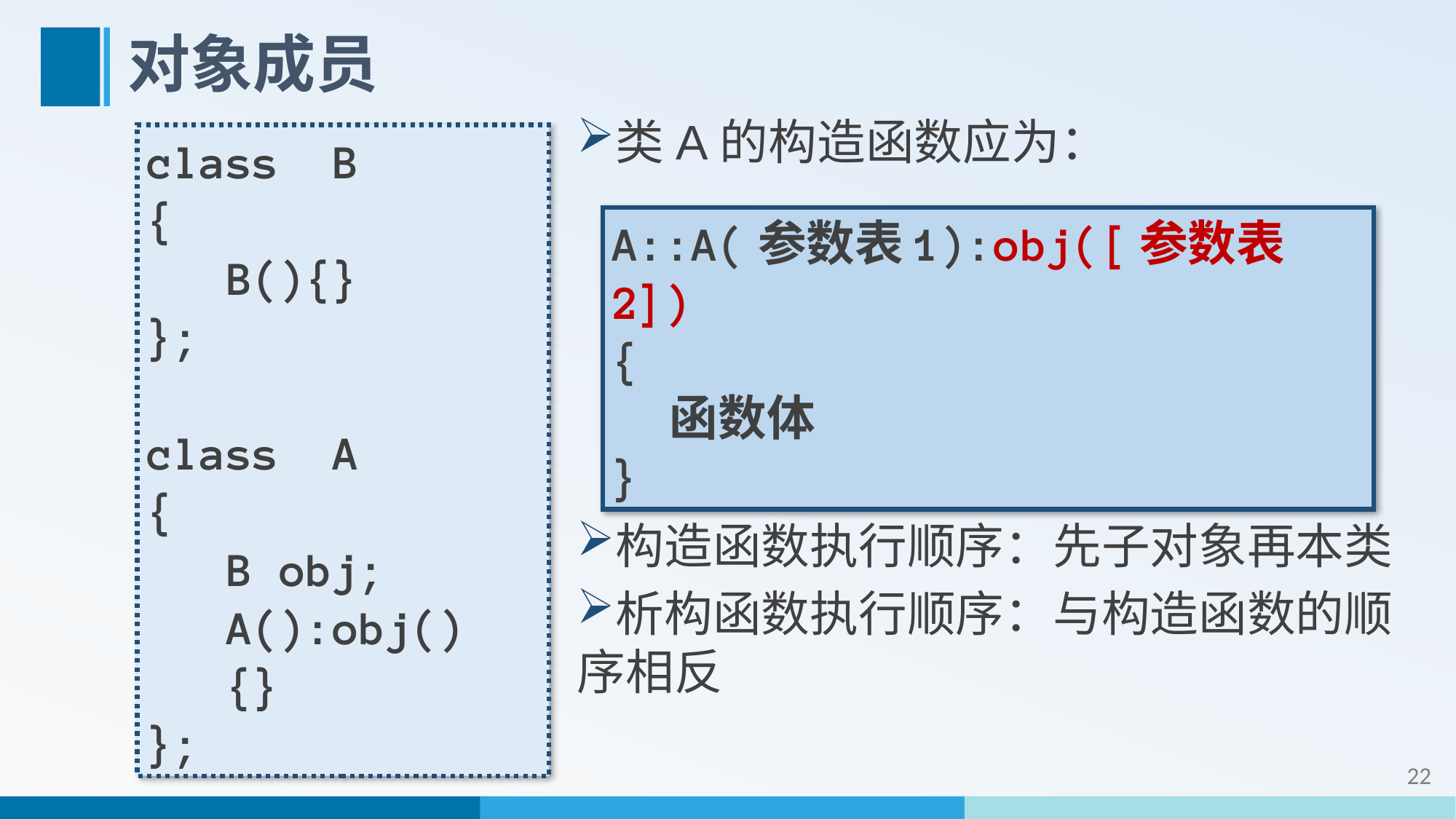

# 对象成员
类A的构造函数应为：

构造函数执行顺序：先子对象再本类
析构函数执行顺序：与构造函数的顺序相反
class  B
{
   B(){}
};

class  A
{
   B obj;
   A():obj()
   {}
};
A::A(参数表1):obj([参数表2])
{
    函数体
}